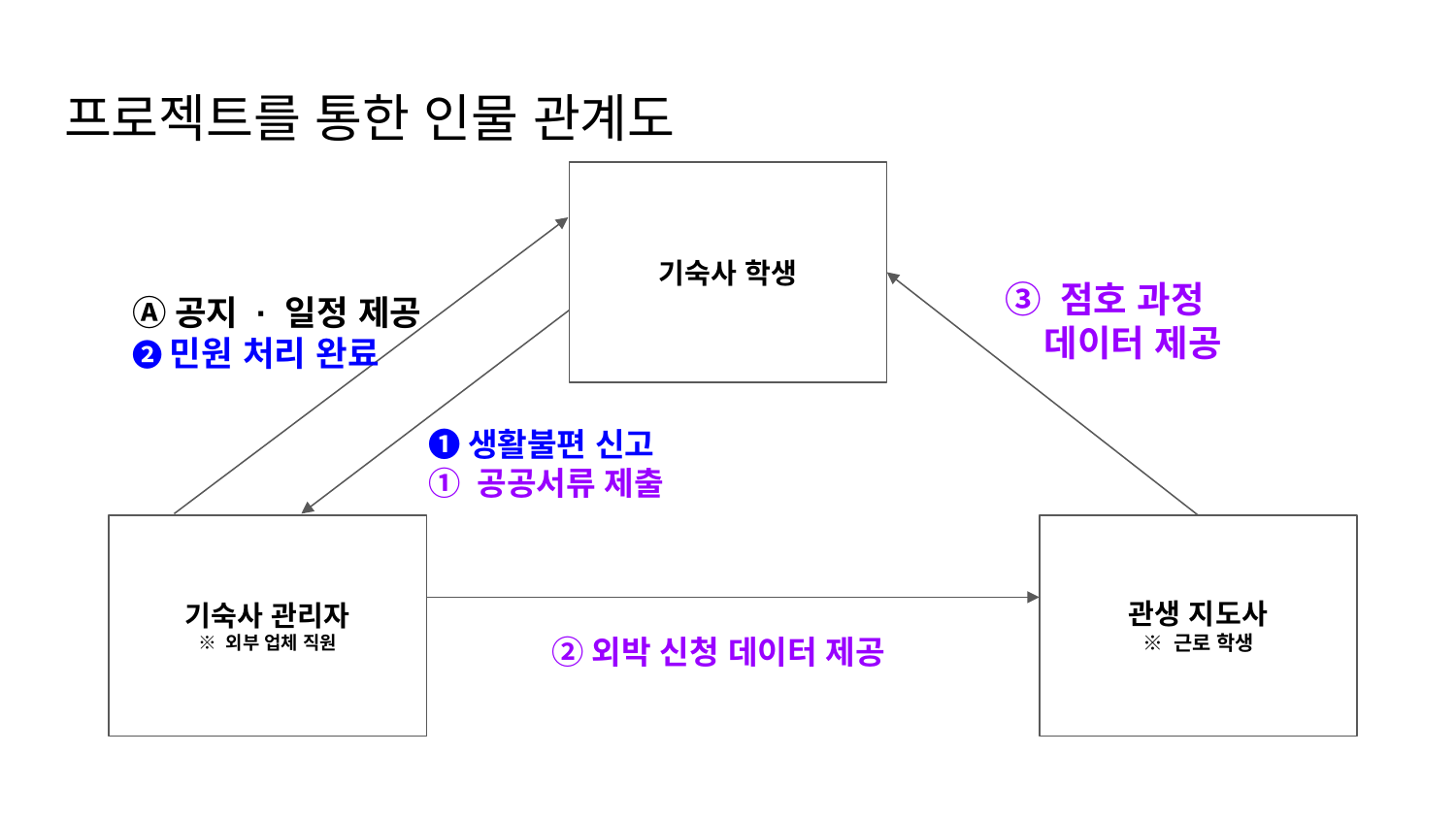

# 프로젝트를 통한 인물 관계도
기숙사 학생
③ 점호 과정
   데이터 제공
Ⓐ공지 · 일정 제공
❷민원 처리 완료
❶생활불편 신고
① 공공서류 제출
기숙사 관리자
※ 외부 업체 직원
관생 지도사
※ 근로 학생
②외박 신청 데이터 제공